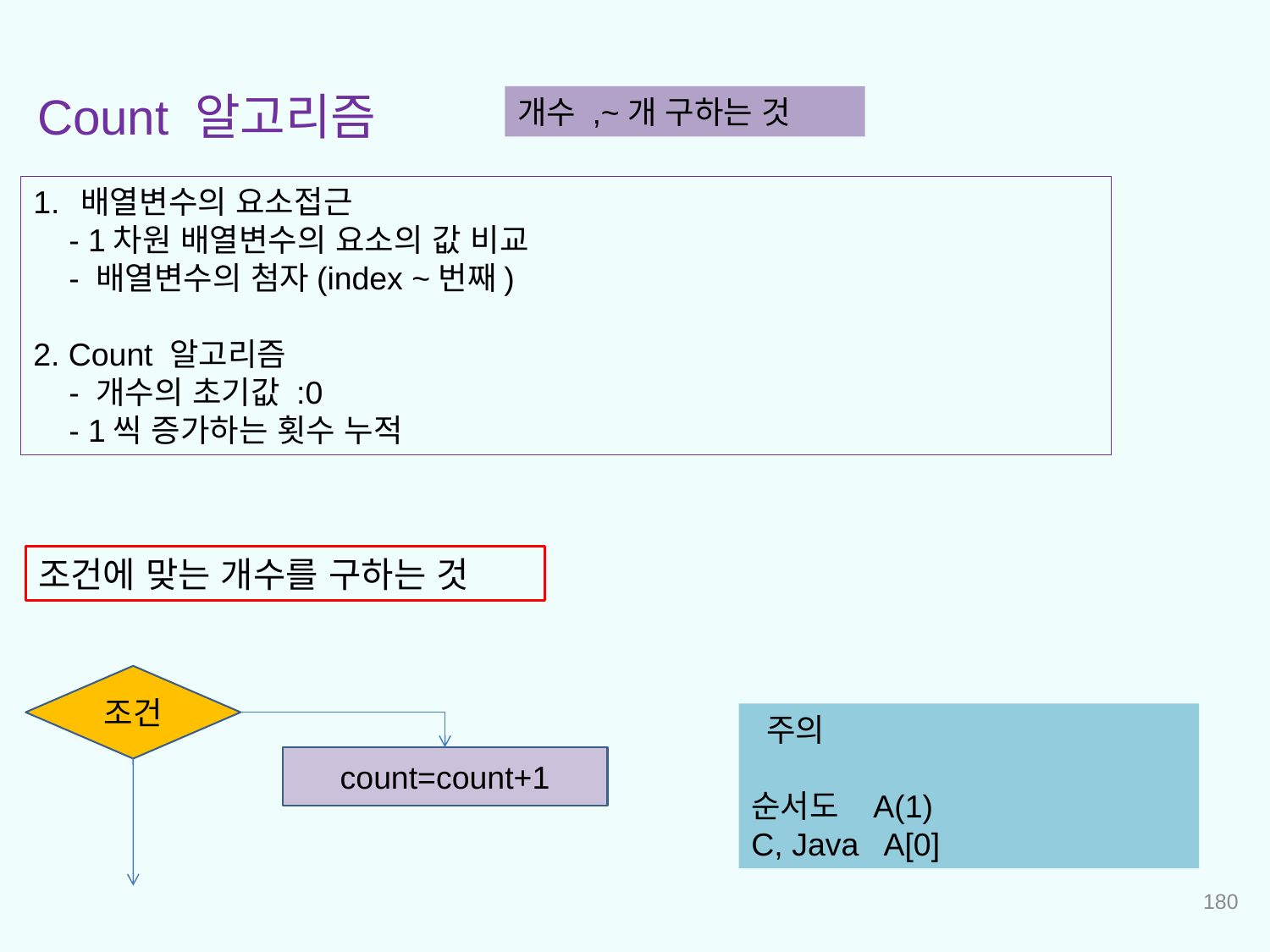

Count 알고리즘
개수 ,~개 구하는 것
배열변수의 요소접근
    - 1차원 배열변수의 요소의 값 비교
    - 배열변수의 첨자(index ~번째)

2. Count 알고리즘
    - 개수의 초기값 :0
    - 1씩 증가하는 횟수 누적
조건에 맞는 개수를 구하는 것
조건
 주의

순서도   A(1)
C, Java   A[0]
count=count+1
180